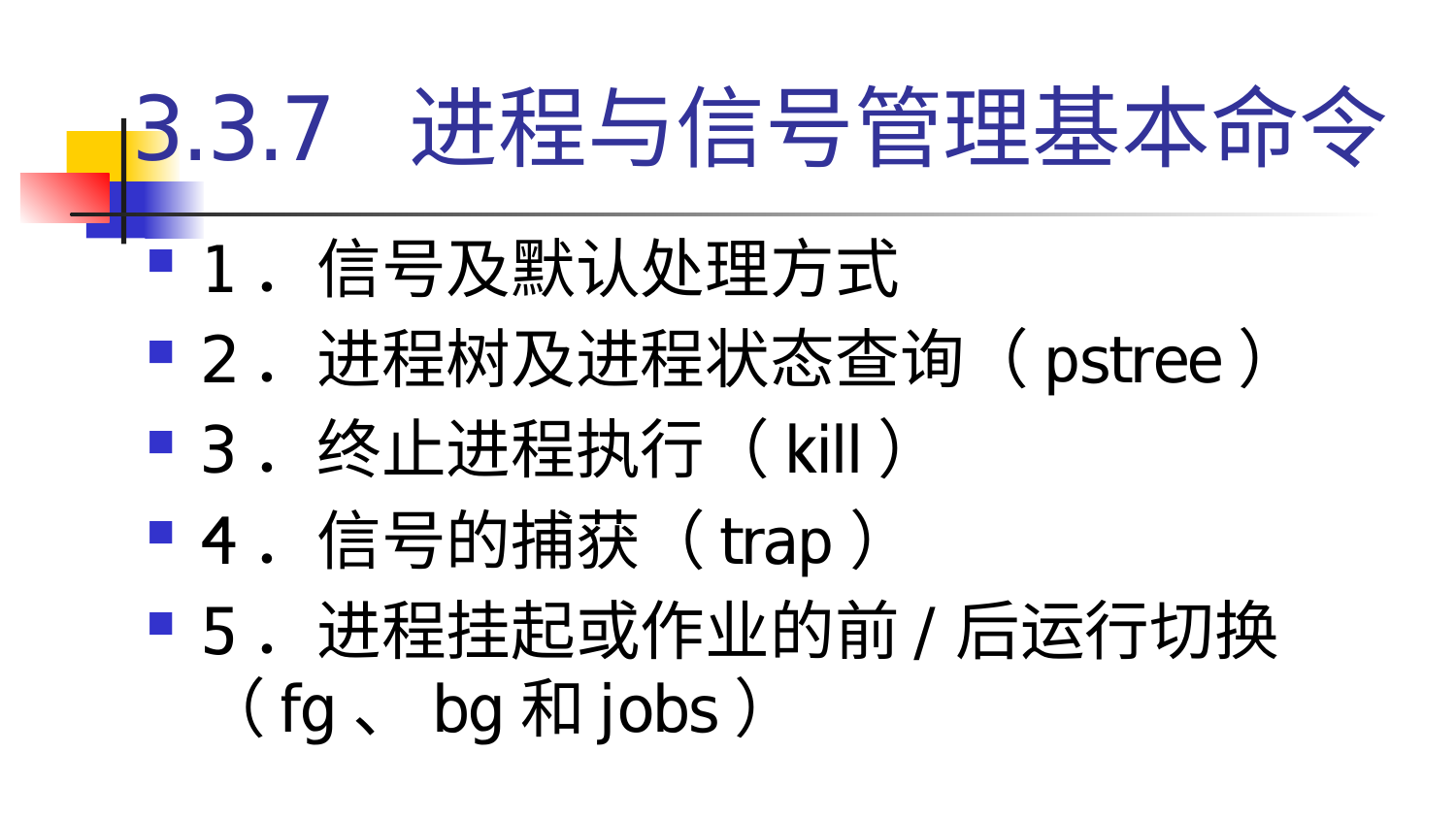

# 3.3.7  进程与信号管理基本命令
1．信号及默认处理方式
2．进程树及进程状态查询（pstree）
3．终止进程执行（kill）
4．信号的捕获（trap）
5．进程挂起或作业的前/后运行切换（fg、bg和jobs）